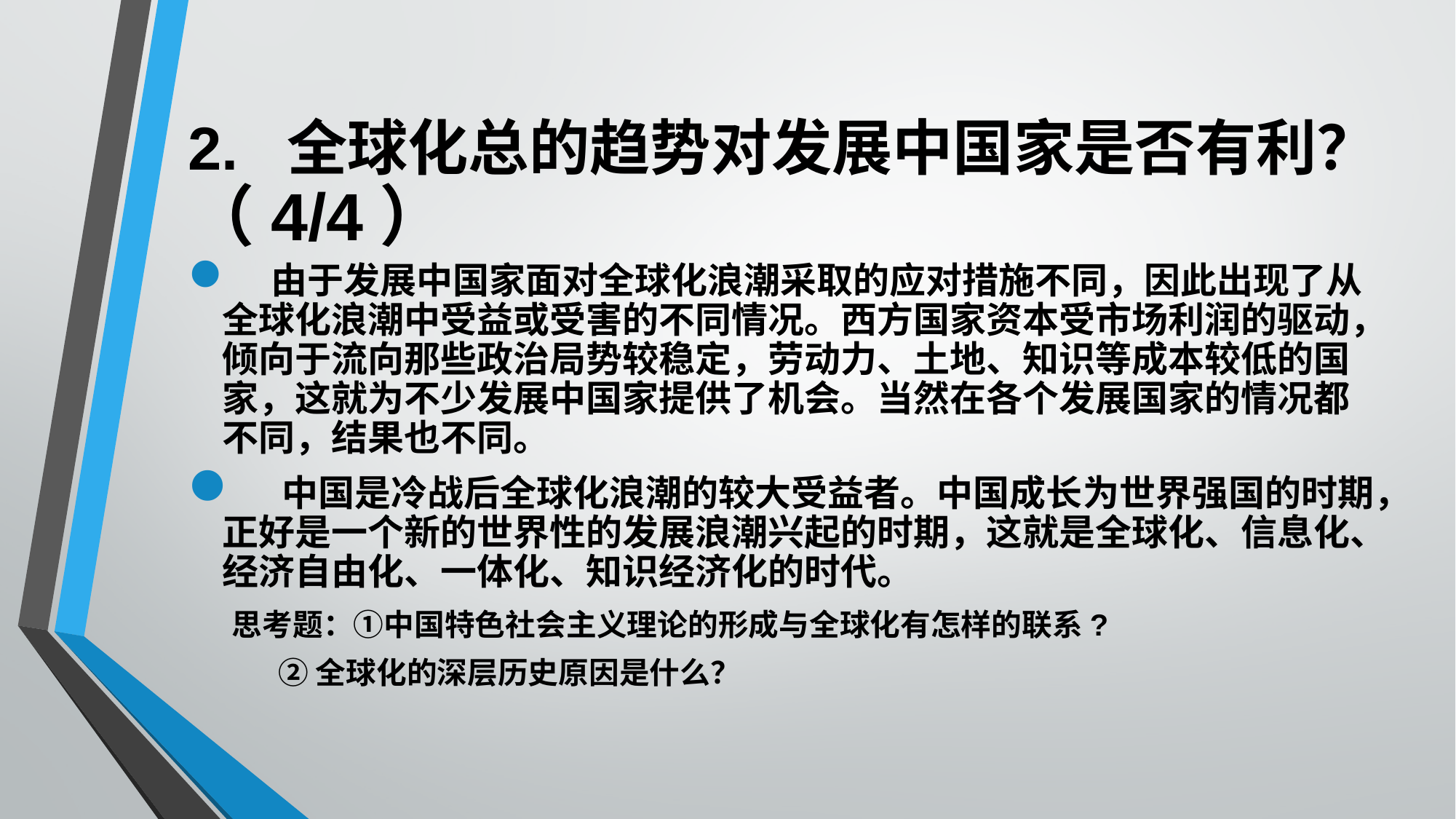

# 2.  全球化总的趋势对发展中国家是否有利？（4/4）
    由于发展中国家面对全球化浪潮采取的应对措施不同，因此出现了从全球化浪潮中受益或受害的不同情况。西方国家资本受市场利润的驱动，倾向于流向那些政治局势较稳定，劳动力、土地、知识等成本较低的国家，这就为不少发展中国家提供了机会。当然在各个发展国家的情况都不同，结果也不同。
    中国是冷战后全球化浪潮的较大受益者。中国成长为世界强国的时期，正好是一个新的世界性的发展浪潮兴起的时期，这就是全球化、信息化、经济自由化、一体化、知识经济化的时代。
     思考题：①中国特色社会主义理论的形成与全球化有怎样的联系?
             ②全球化的深层历史原因是什么？